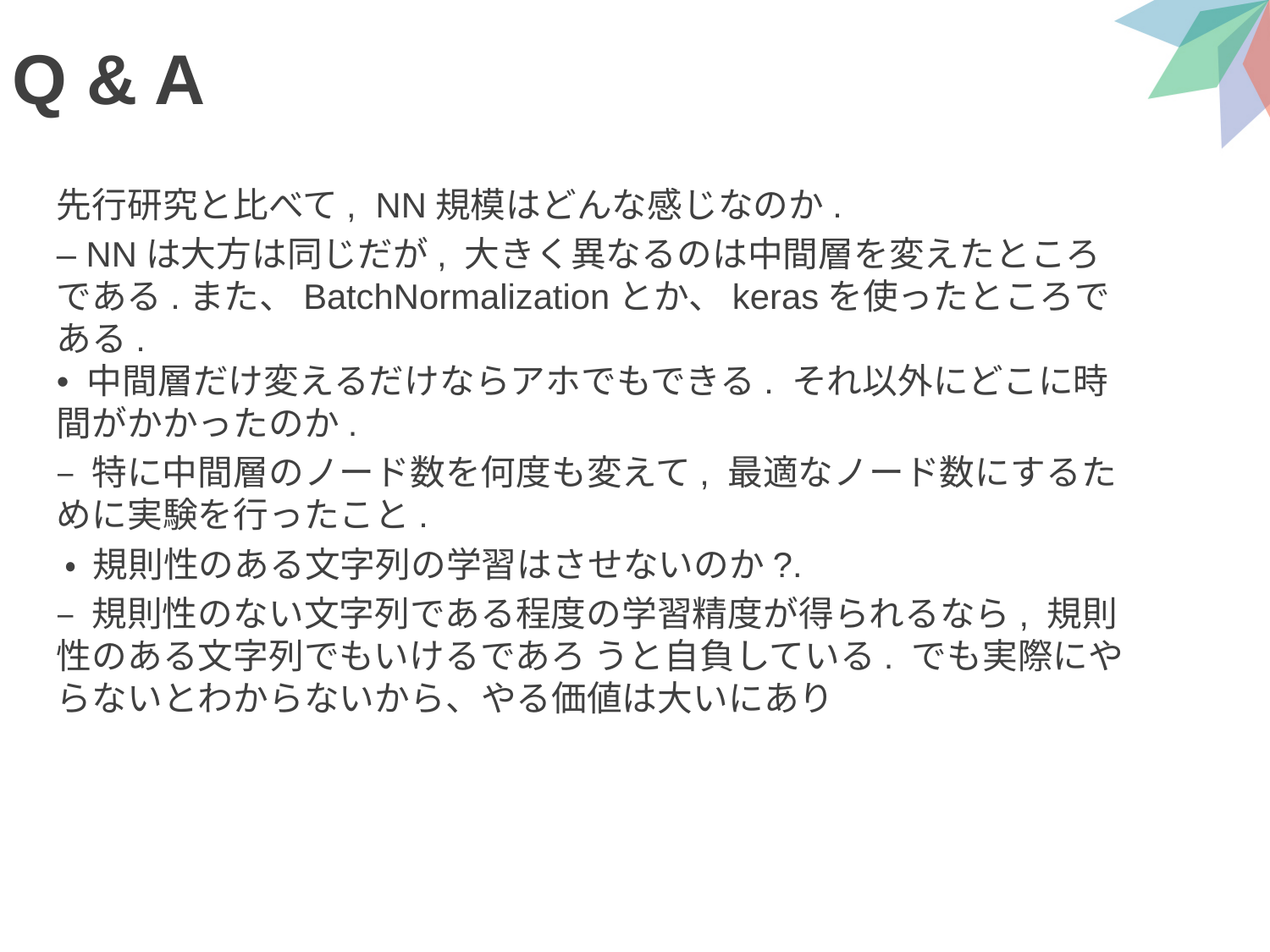

# Q & A
先行研究と比べて,  NN規模はどんな感じなのか.
– NNは大方は同じだが, 大きく異なるのは中間層を変えたところである.また、BatchNormalizationとか、kerasを使ったところである.
• 中間層だけ変えるだけならアホでもできる. それ以外にどこに時間がかかったのか.
– 特に中間層のノード数を何度も変えて, 最適なノード数にするために実験を行ったこと.
 • 規則性のある文字列の学習はさせないのか?.
– 規則性のない文字列である程度の学習精度が得られるなら, 規則性のある文字列でもいけるであろ うと自負している. でも実際にやらないとわからないから、やる価値は大いにあり